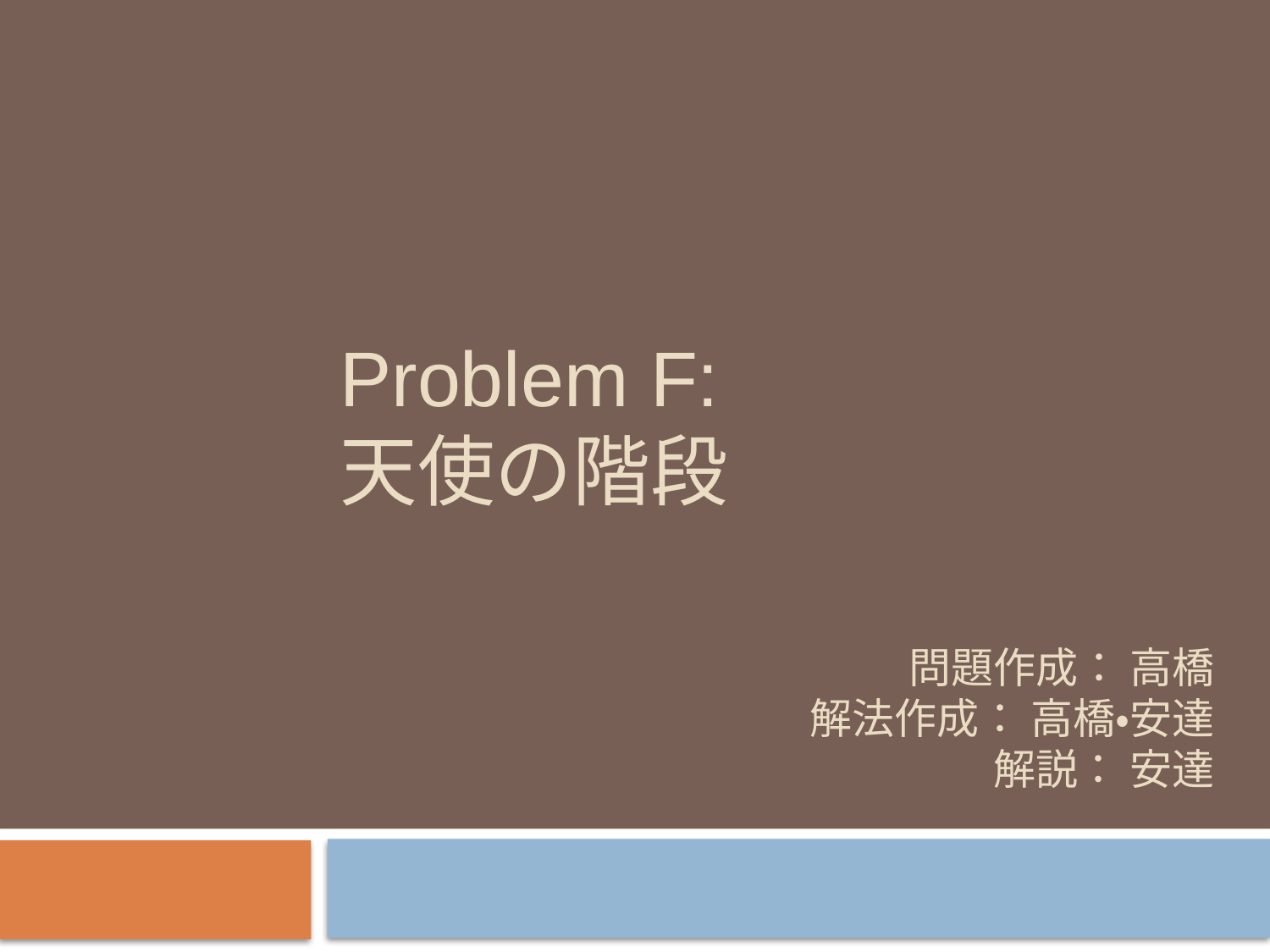

# Problem F: 天使の階段
問題作成： 高橋
解法作成： 高橋・安達
解説： 安達